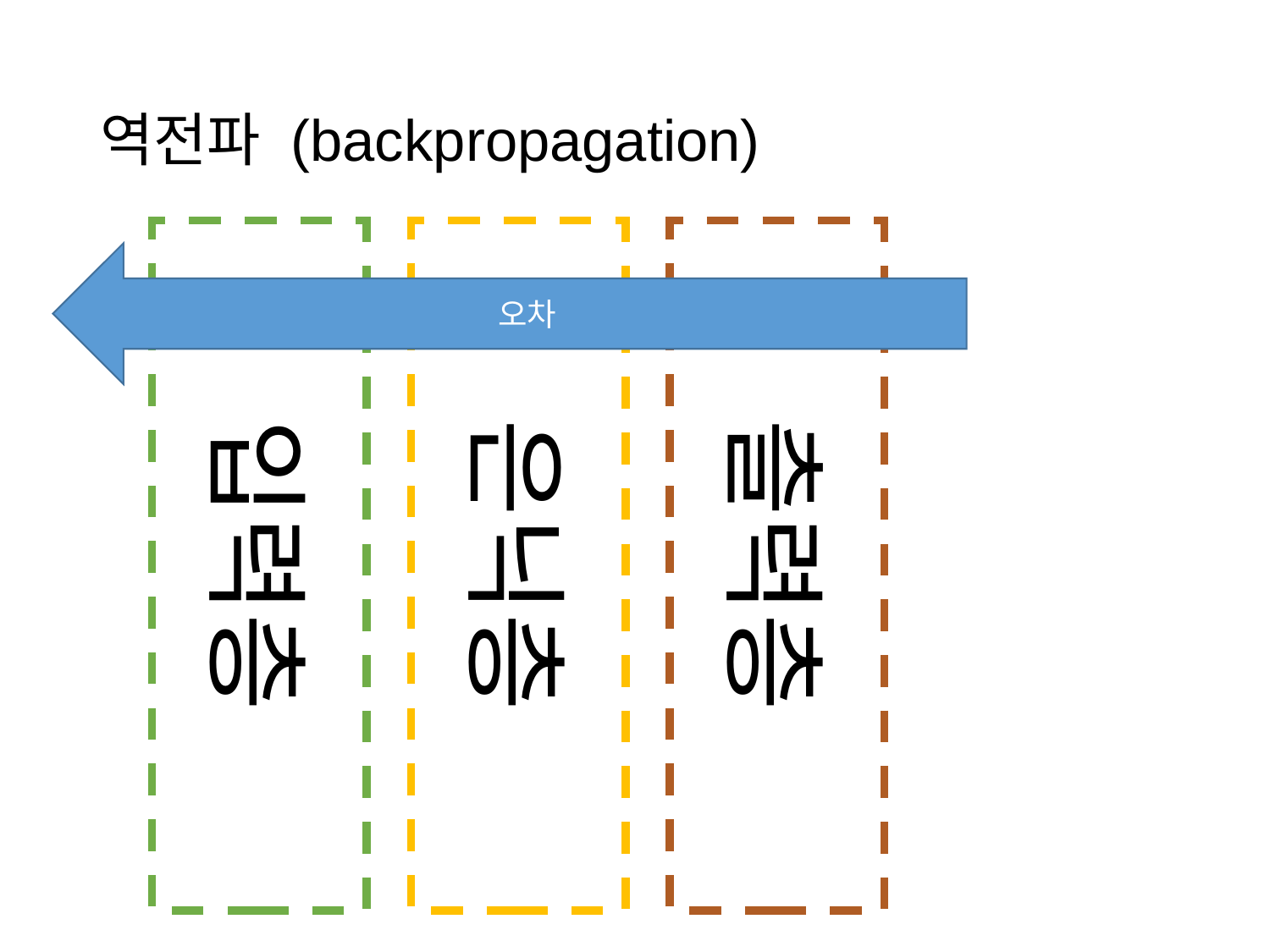

# 역전파 (backpropagation)

오차
입력층
은닉층
츨력층